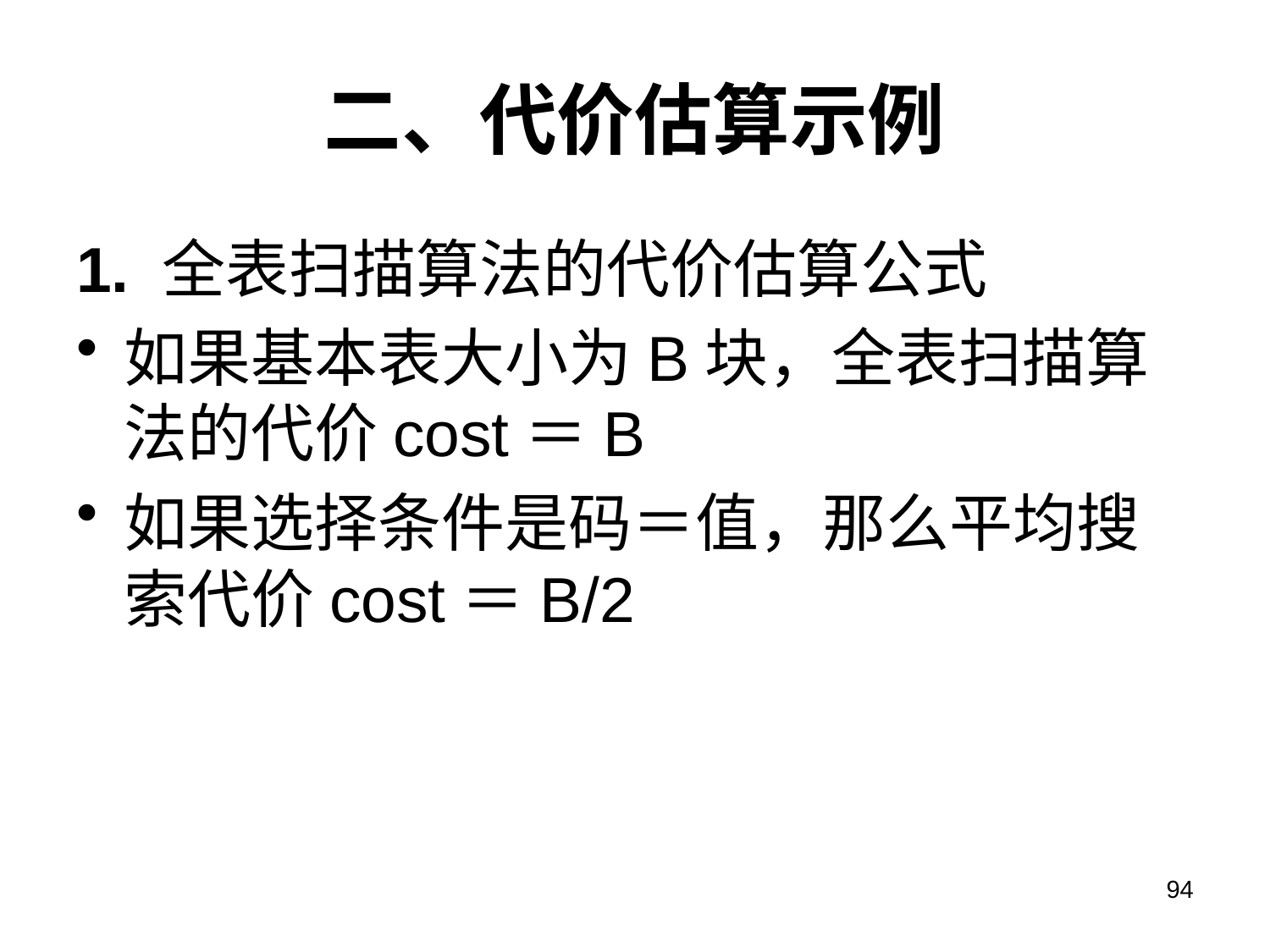

# 二、代价估算示例
1. 全表扫描算法的代价估算公式
如果基本表大小为B块，全表扫描算法的代价cost＝B
如果选择条件是码＝值，那么平均搜索代价cost＝B/2

94